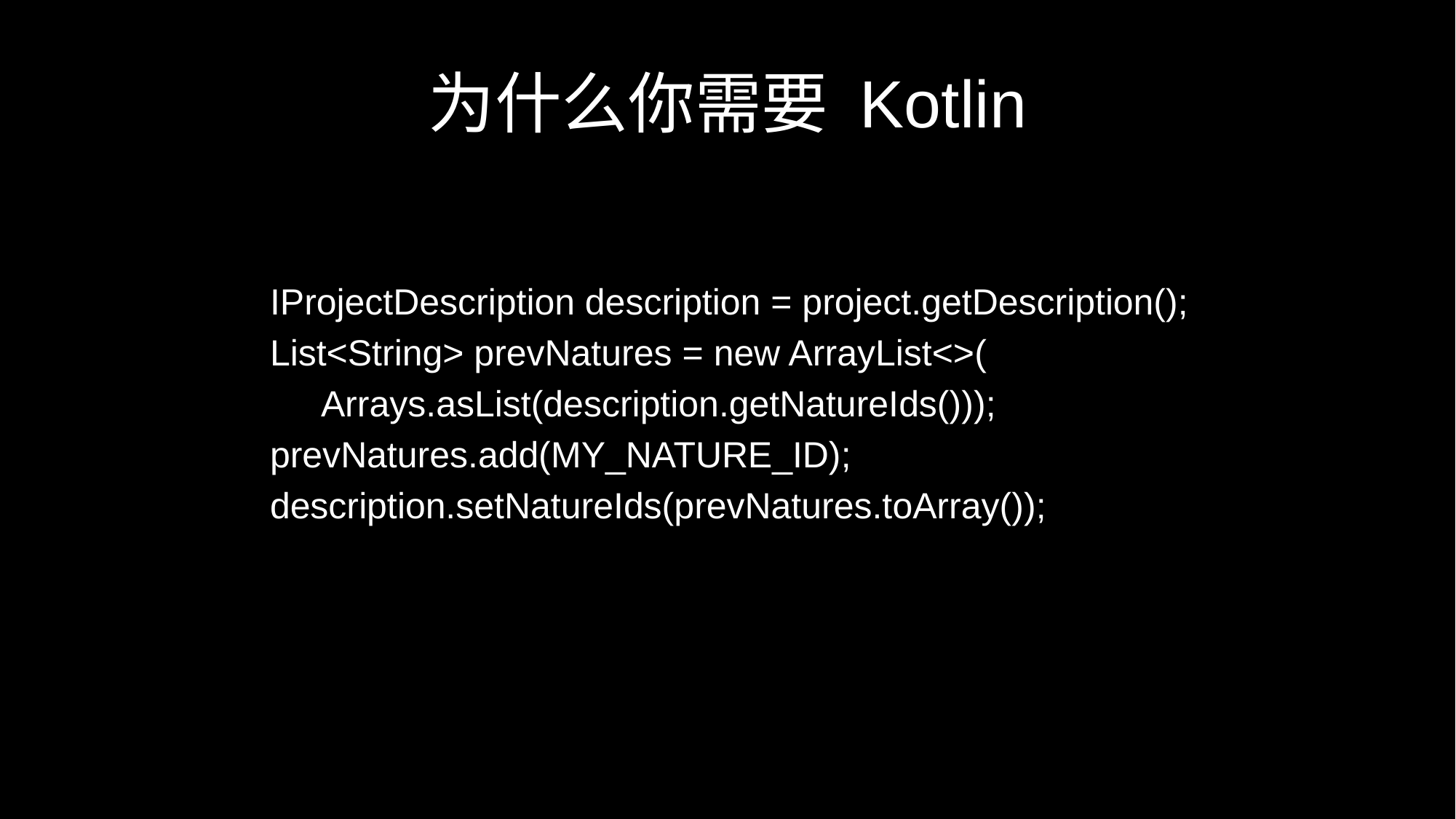

# 为什么你需要 Kotlin
IProjectDescription description = project.getDescription();
List<String> prevNatures = new ArrayList<>(
     Arrays.asList(description.getNatureIds()));
prevNatures.add(MY_NATURE_ID);
description.setNatureIds(prevNatures.toArray());